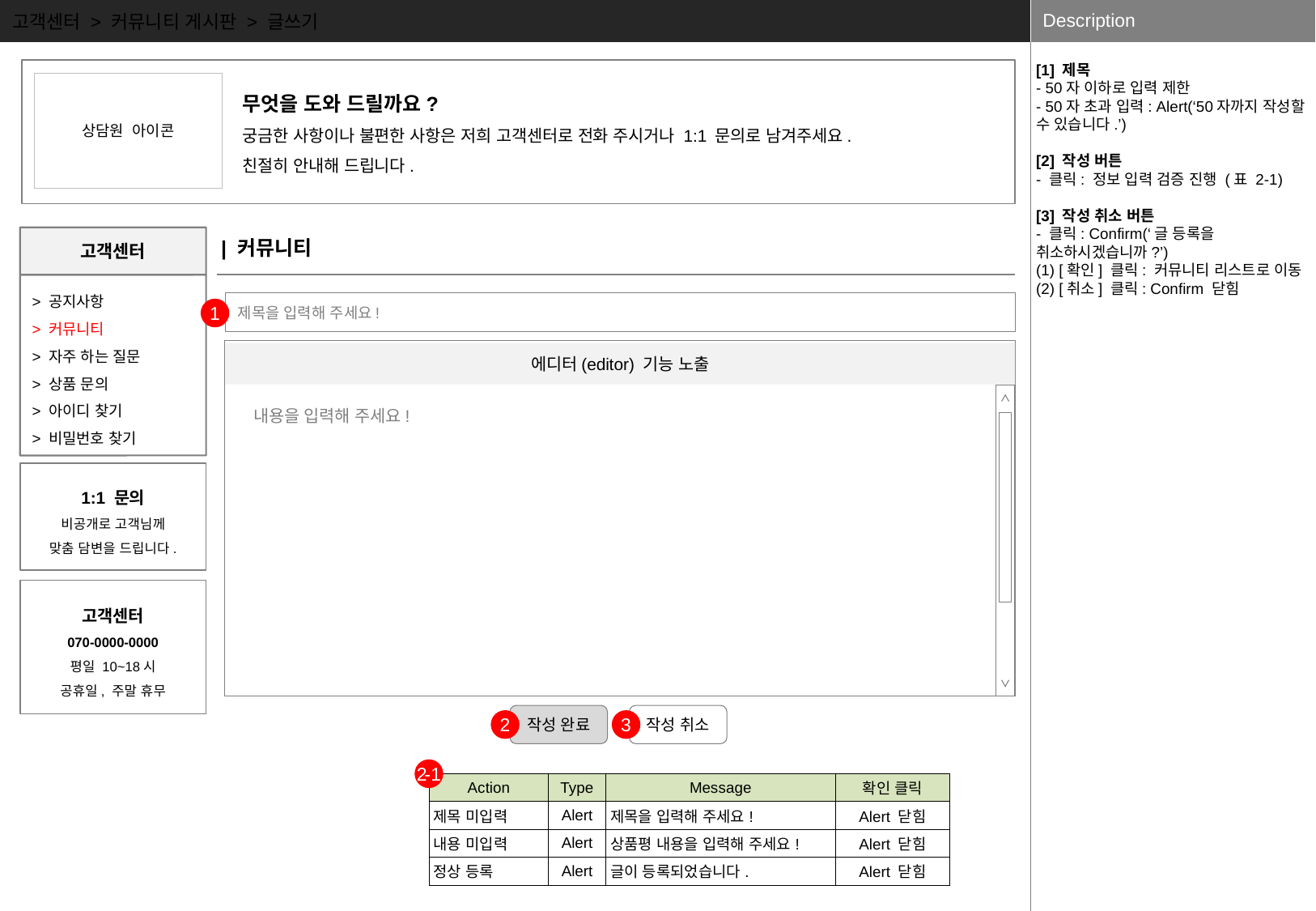

고객센터 > 커뮤니티 게시판 > 글쓰기

[1] 제목
- 50자 이하로 입력 제한
- 50자 초과 입력: Alert(‘50자까지 작성할 수 있습니다.’)

[2] 작성 버튼
- 클릭: 정보 입력 검증 진행 (표 2-1)

[3] 작성 취소 버튼
- 클릭: Confirm(‘글 등록을 취소하시겠습니까?’)
(1) [확인] 클릭: 커뮤니티 리스트로 이동
(2) [취소] 클릭: Confirm 닫힘

무엇을 도와 드릴까요?
궁금한 사항이나 불편한 사항은 저희 고객센터로 전화 주시거나 1:1 문의로 남겨주세요.
친절히 안내해 드립니다.
|  |
| --- |
상담원  아이콘
고객센터
| 커뮤니티
> 공지사항
> 커뮤니티
> 자주 하는 질문
> 상품 문의
> 아이디 찾기
> 비밀번호 찾기
 제목을 입력해 주세요!
1

에디터(editor) 기능 노출

내용을 입력해 주세요!
1:1 문의
비공개로 고객님께
맞춤 담변을 드립니다.
고객센터
070-0000-0000
평일 10~18시
공휴일, 주말 휴무
작성 완료
작성 취소
2
3
2-1
| Action | Type | Message | 확인 클릭 |
| --- | --- | --- | --- |
| 제목 미입력 | Alert | 제목을 입력해 주세요! | Alert 닫힘 |
| 내용 미입력 | Alert | 상품평 내용을 입력해 주세요! | Alert 닫힘 |
| 정상 등록 | Alert | 글이 등록되었습니다. | Alert 닫힘 |